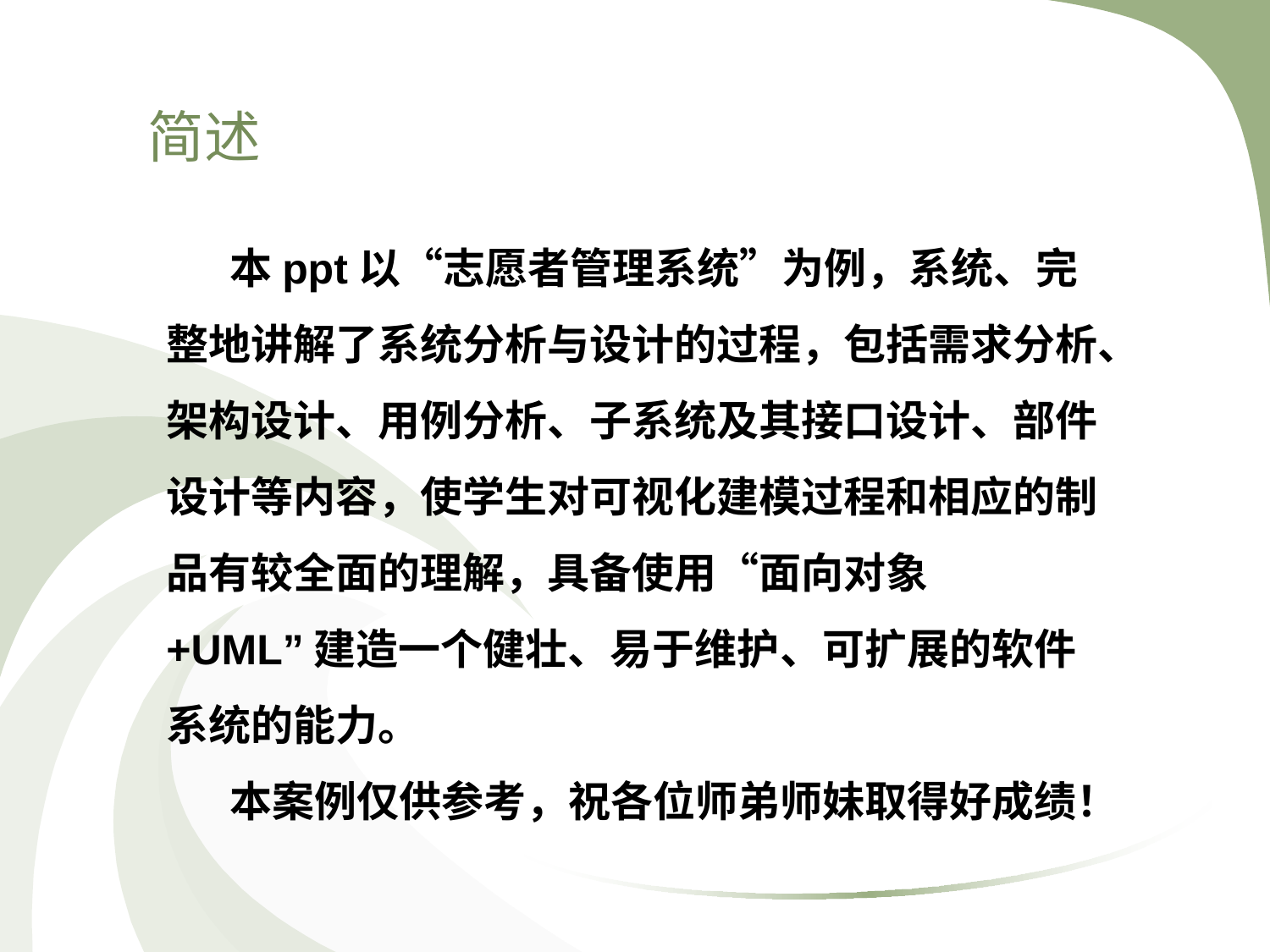

# 简述
本ppt以“志愿者管理系统”为例，系统、完整地讲解了系统分析与设计的过程，包括需求分析、架构设计、用例分析、子系统及其接口设计、部件设计等内容，使学生对可视化建模过程和相应的制品有较全面的理解，具备使用“面向对象+UML”建造一个健壮、易于维护、可扩展的软件系统的能力。
本案例仅供参考，祝各位师弟师妹取得好成绩！